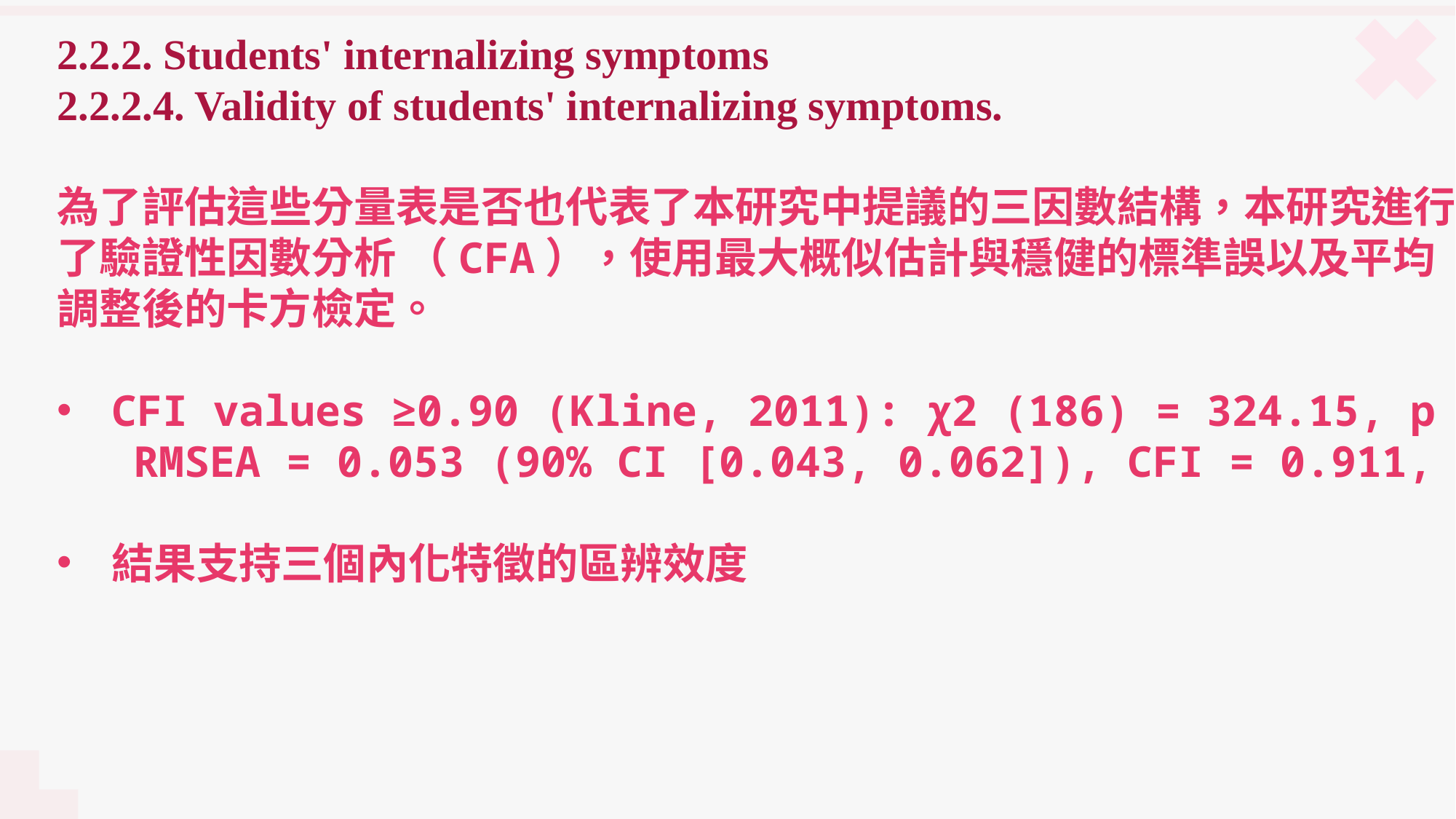

2.2.2. Students' internalizing symptoms
2.2.2.4. Validity of students' internalizing symptoms.

為了評估這些分量表是否也代表了本研究中提議的三因數結構，本研究進行
了驗證性因數分析 （CFA），使用最大概似估計與穩健的標準誤以及平均
調整後的卡方檢定。

CFI values ≥0.90 (Kline, 2011): χ2 (186) = 324.15, p < .001,
   RMSEA = 0.053 (90% CI [0.043, 0.062]), CFI = 0.911, SRMR = 0.062.

結果支持三個內化特徵的區辨效度